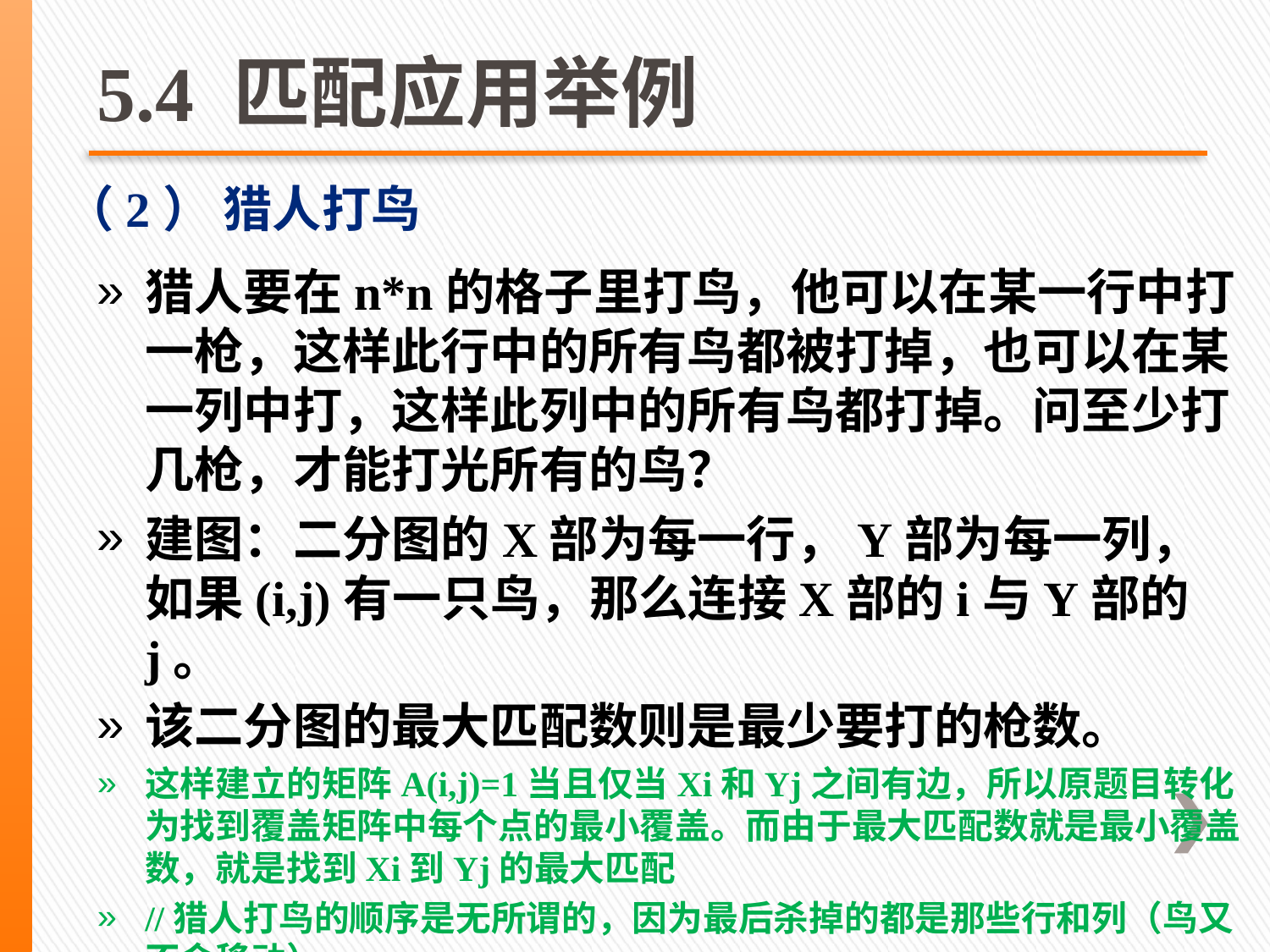

# 5.4 匹配应用举例
（2） 猎人打鸟
猎人要在n*n的格子里打鸟，他可以在某一行中打一枪，这样此行中的所有鸟都被打掉，也可以在某一列中打，这样此列中的所有鸟都打掉。问至少打几枪，才能打光所有的鸟？
建图：二分图的X部为每一行，Y部为每一列，如果(i,j)有一只鸟，那么连接X部的i与Y部的j。
该二分图的最大匹配数则是最少要打的枪数。
这样建立的矩阵A(i,j)=1当且仅当Xi和Yj之间有边，所以原题目转化为找到覆盖矩阵中每个点的最小覆盖。而由于最大匹配数就是最小覆盖数，就是找到Xi到Yj的最大匹配
//猎人打鸟的顺序是无所谓的，因为最后杀掉的都是那些行和列（鸟又不会移动）